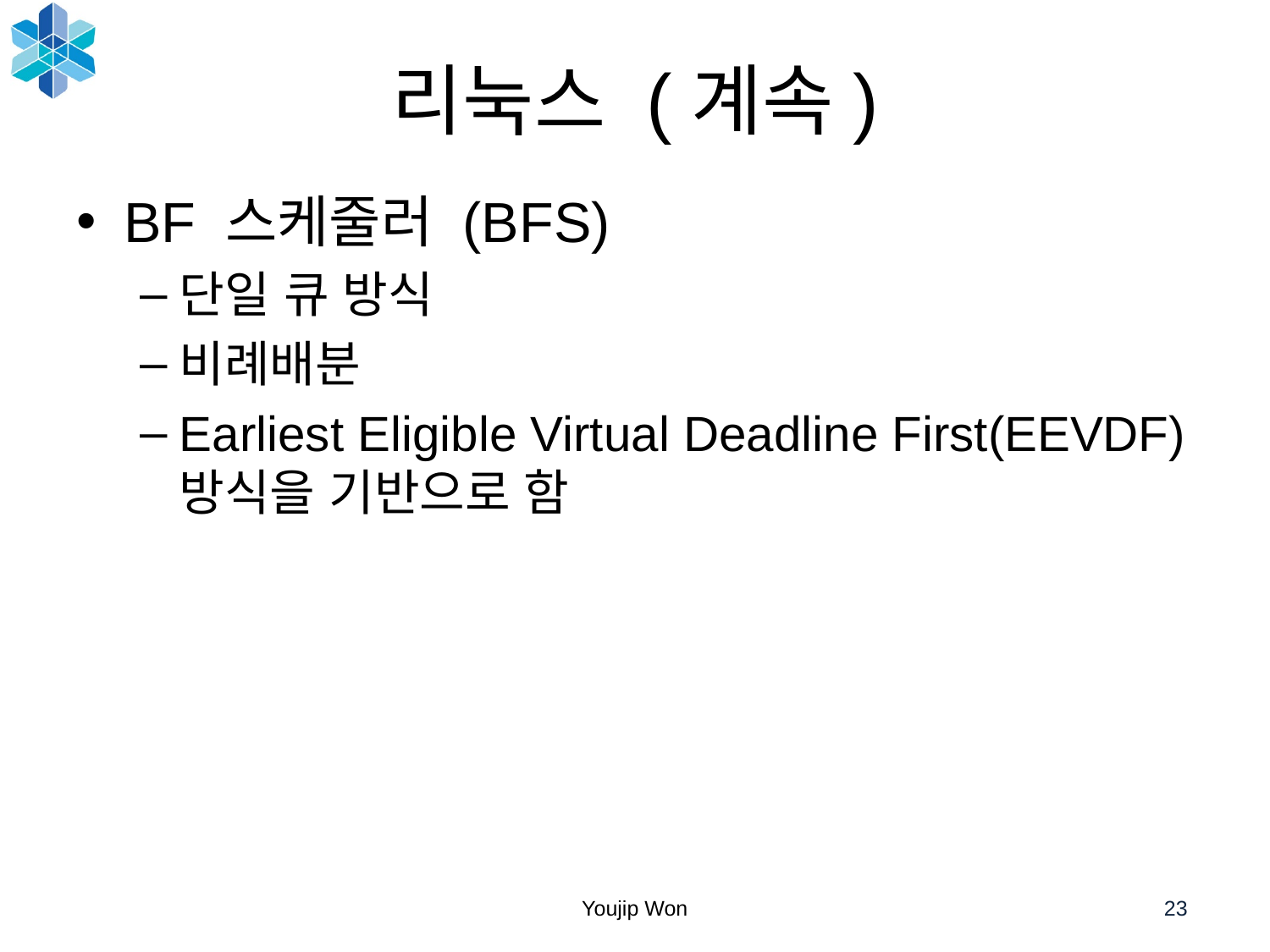

23
Youjip Won
# 리눅스 (계속)
BF 스케줄러 (BFS)
단일 큐 방식
비례배분
Earliest Eligible Virtual Deadline First(EEVDF)방식을 기반으로 함